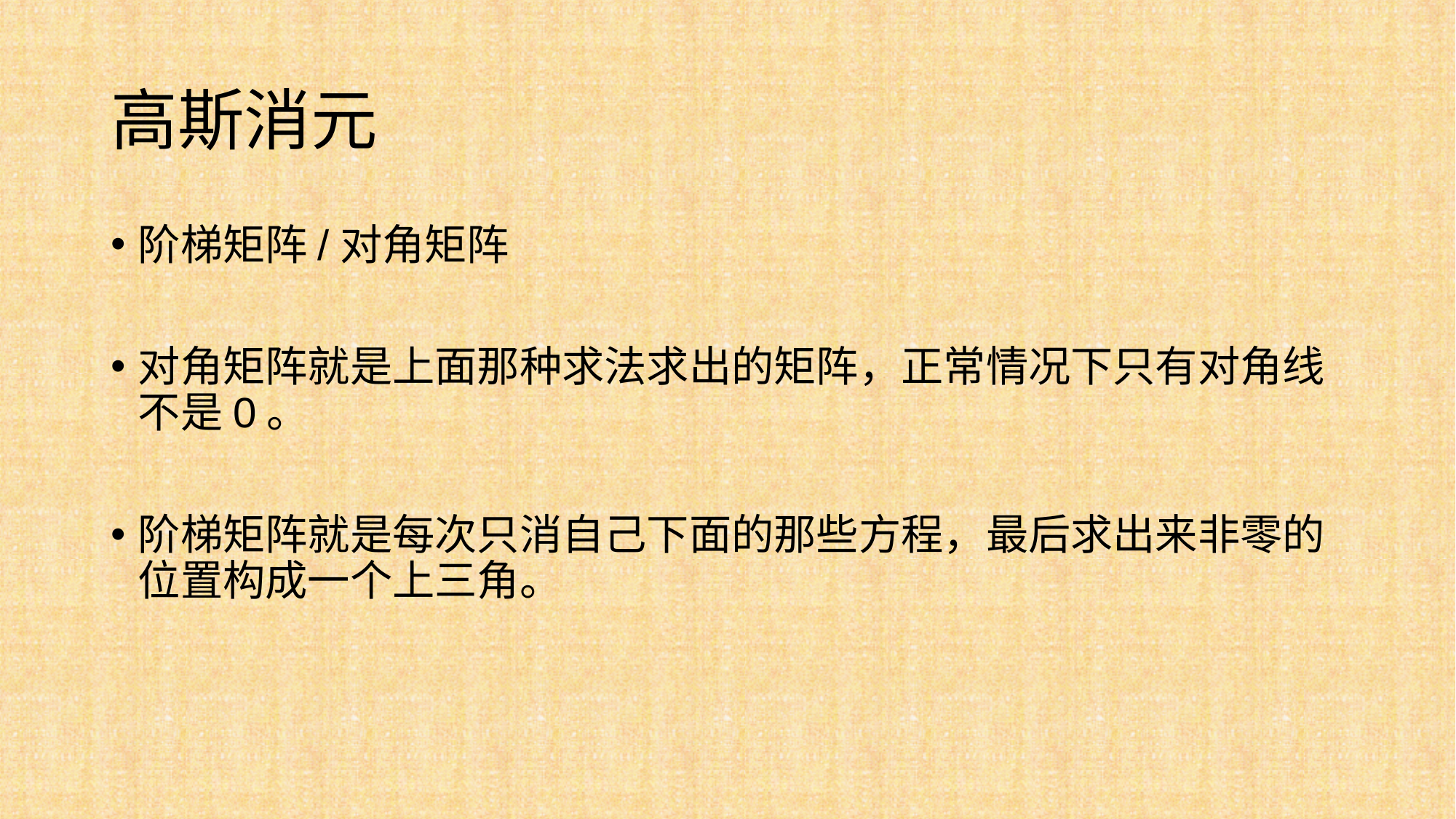

# 高斯消元
阶梯矩阵/对角矩阵

对角矩阵就是上面那种求法求出的矩阵，正常情况下只有对角线不是0。

阶梯矩阵就是每次只消自己下面的那些方程，最后求出来非零的位置构成一个上三角。